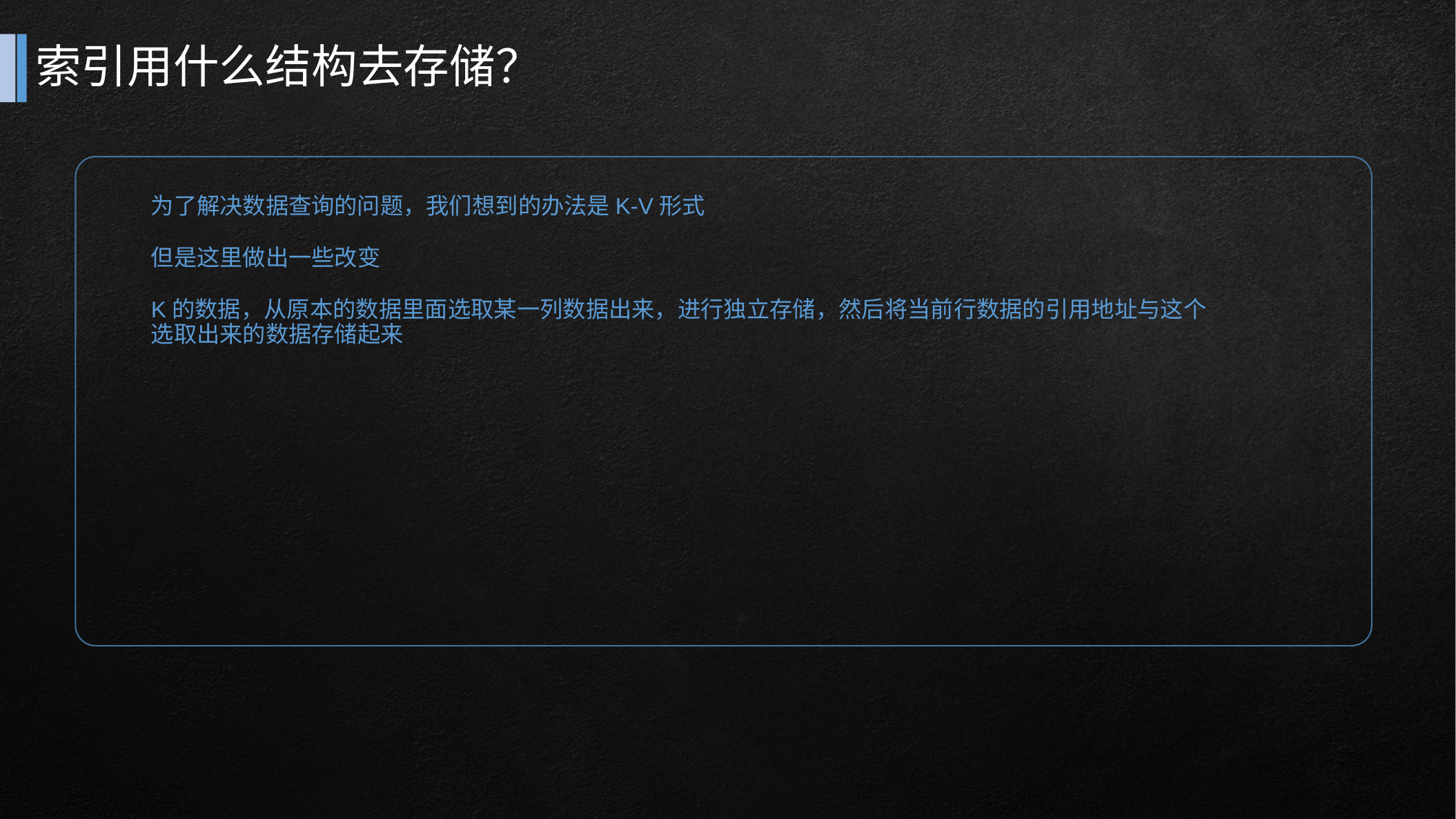

# 索引用什么结构去存储？

为了解决数据查询的问题，我们想到的办法是K-V形式
但是这里做出一些改变
K的数据，从原本的数据里面选取某一列数据出来，进行独立存储，然后将当前行数据的引用地址与这个选取出来的数据存储起来